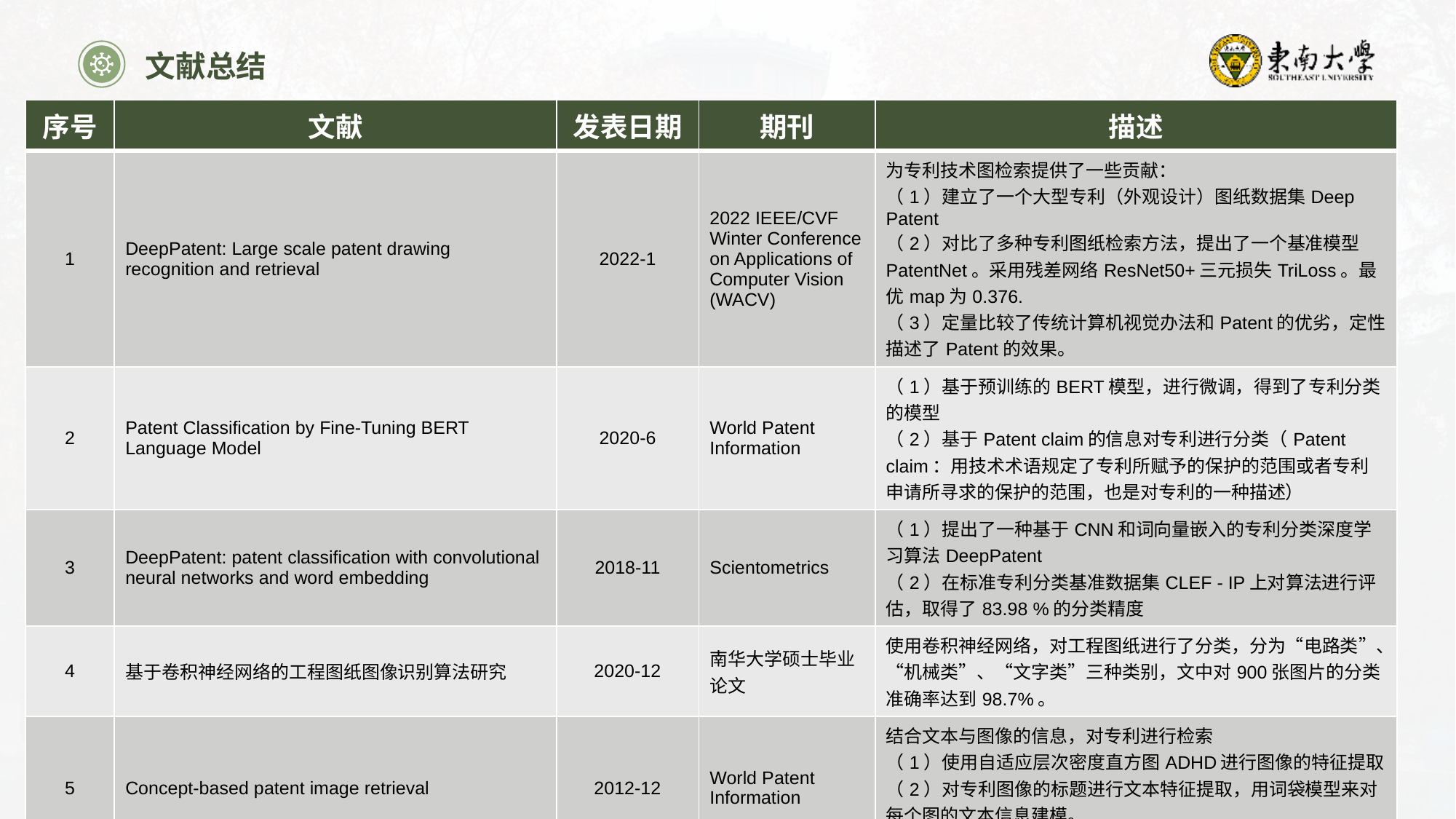

文献总结
| 序号 | 文献 | 发表日期 | 期刊 | 描述 |
| --- | --- | --- | --- | --- |
| 1 | DeepPatent: Large scale patent drawing recognition and retrieval | 2022-1 | 2022 IEEE/CVF Winter Conference on Applications of Computer Vision (WACV) | 为专利技术图检索提供了一些贡献： （1）建立了一个大型专利（外观设计）图纸数据集Deep Patent （2）对比了多种专利图纸检索方法，提出了一个基准模型PatentNet。采用残差网络ResNet50+三元损失TriLoss。最优map为0.376. （3）定量比较了传统计算机视觉办法和Patent的优劣，定性描述了Patent的效果。 |
| 2 | Patent Classification by Fine-Tuning BERT Language Model | 2020-6 | World Patent Information | （1）基于预训练的BERT模型，进行微调，得到了专利分类的模型 （2）基于Patent claim的信息对专利进行分类（Patent claim：用技术术语规定了专利所赋予的保护的范围或者专利申请所寻求的保护的范围，也是对专利的一种描述） |
| 3 | DeepPatent: patent classification with convolutional neural networks and word embedding | 2018-11 | Scientometrics | （1）提出了一种基于CNN和词向量嵌入的专利分类深度学习算法DeepPatent （2）在标准专利分类基准数据集CLEF - IP上对算法进行评估，取得了83.98 %的分类精度 |
| 4 | 基于卷积神经网络的工程图纸图像识别算法研究 | 2020-12 | 南华大学硕士毕业论文 | 使用卷积神经网络，对工程图纸进行了分类，分为“电路类”、“机械类”、“文字类”三种类别，文中对900张图片的分类准确率达到98.7%。 |
| 5 | Concept-based patent image retrieval | 2012-12 | World Patent Information | 结合文本与图像的信息，对专利进行检索 （1）使用自适应层次密度直方图ADHD进行图像的特征提取 （2）对专利图像的标题进行文本特征提取，用词袋模型来对每个图的文本信息建模。 （3）使用SVM进行分类 |
止于至善